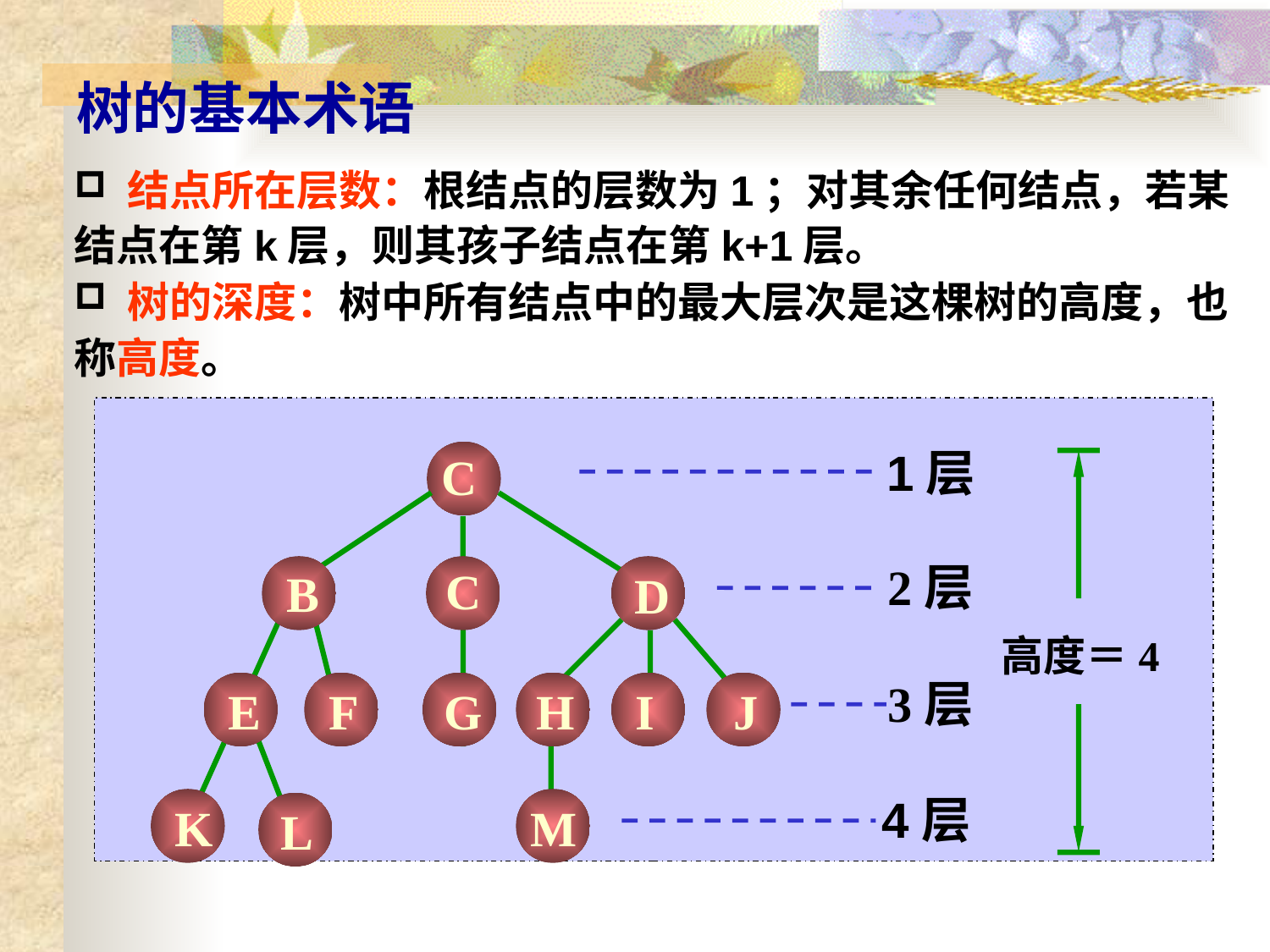

树的基本术语
 结点所在层数：根结点的层数为1；对其余任何结点，若某结点在第k层，则其孩子结点在第k+1层。
 树的深度：树中所有结点中的最大层次是这棵树的高度，也称高度。

1层
C

2层
C

B

D

高度＝4
3层

E
F
G
H
I
J

4层

K
M

L